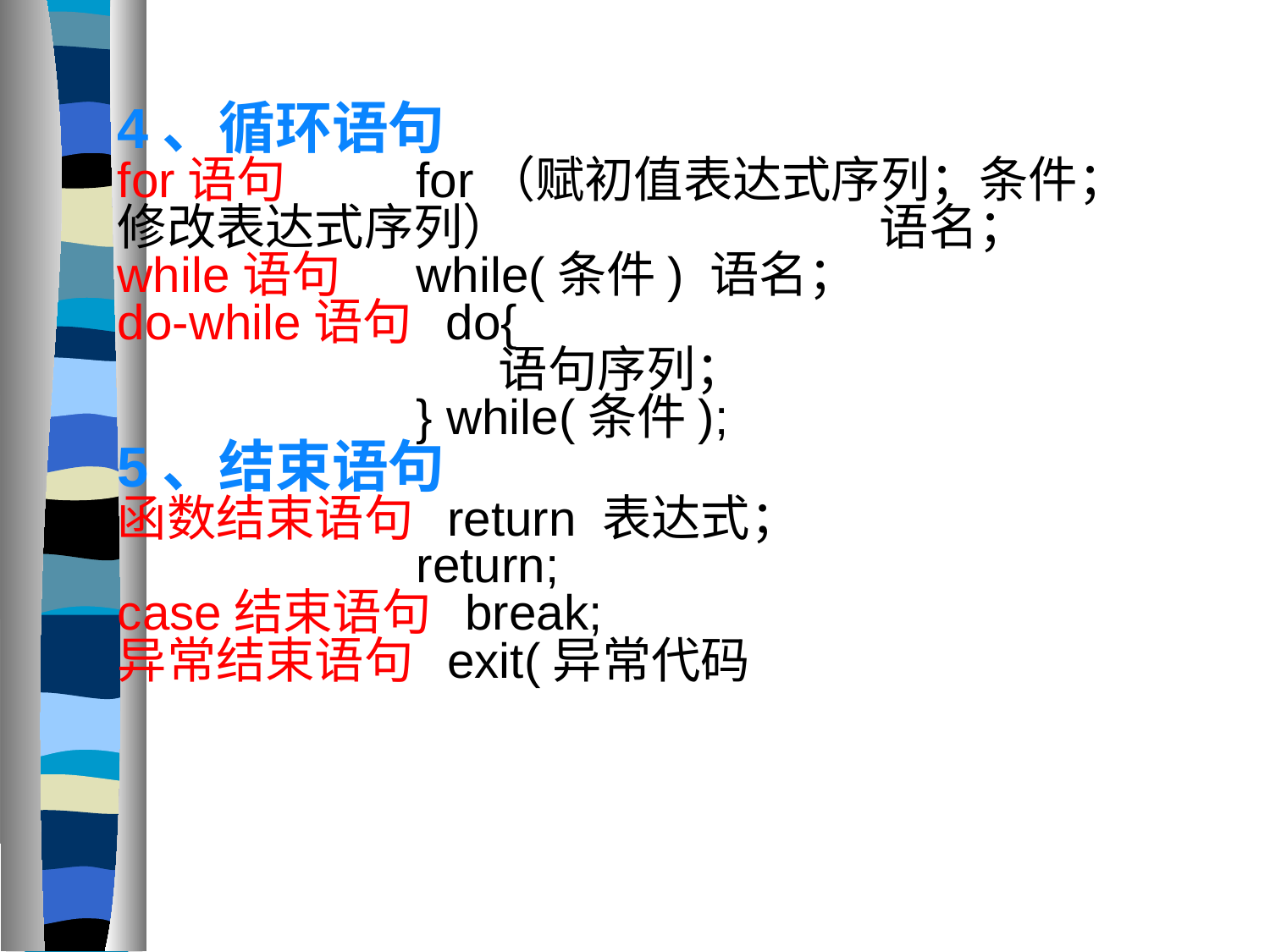

4、循环语句
for语句   	   for（赋初值表达式序列；条件；修改表达式序列）			语名；
while语句 	   while(条件) 语名；
do-while语句  do{
			语句序列；
		   } while(条件);
5、结束语句
函数结束语句  return 表达式；
 		   return;
case结束语句  break;
异常结束语句  exit(异常代码